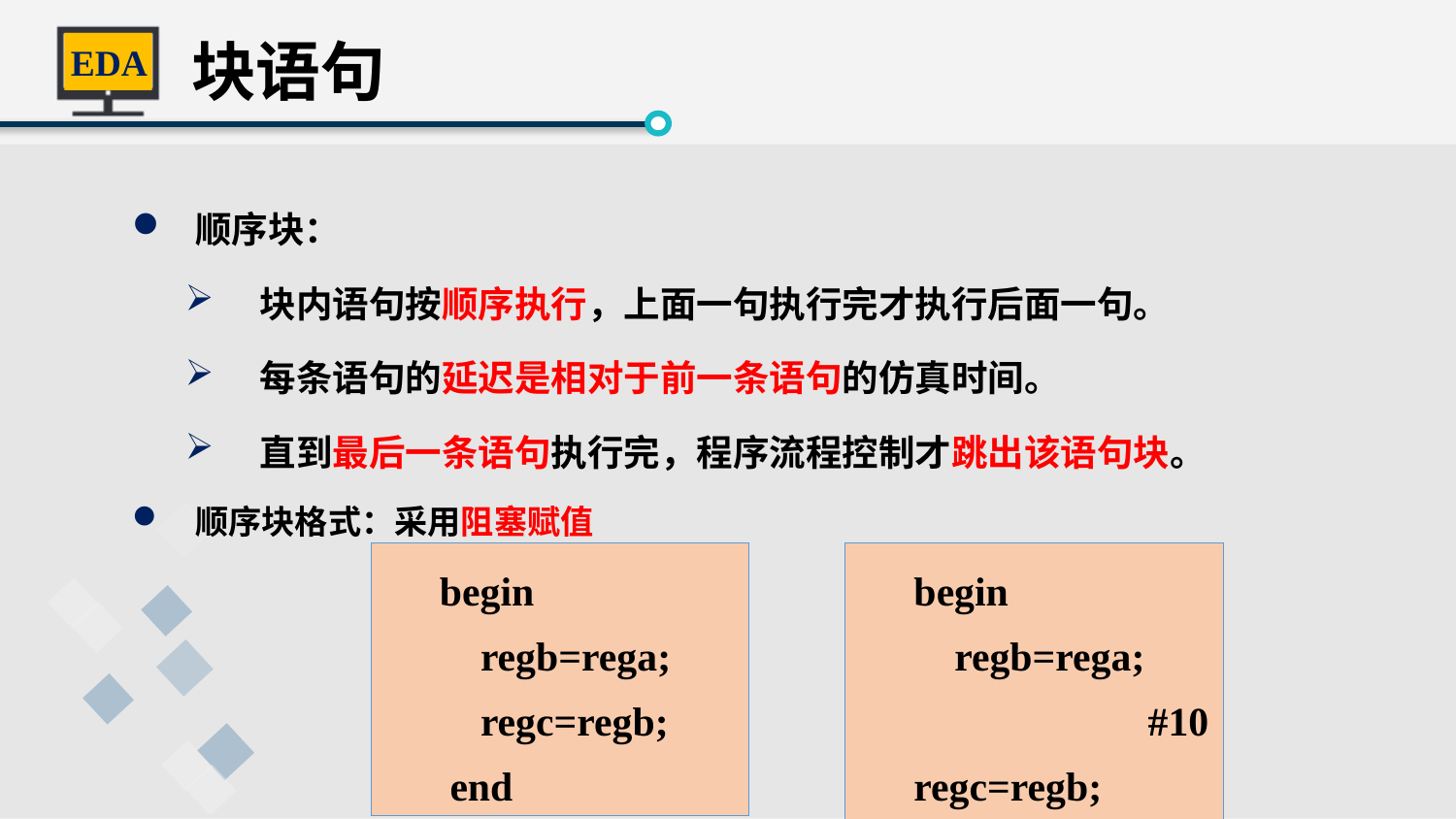

块语句
顺序块：
块内语句按顺序执行，上面一句执行完才执行后面一句。
每条语句的延迟是相对于前一条语句的仿真时间。
直到最后一条语句执行完，程序流程控制才跳出该语句块。
顺序块格式：采用阻塞赋值
begin
    regb=rega;
    regc=regb;
 end
begin
    regb=rega;
    #10 regc=regb;
 end